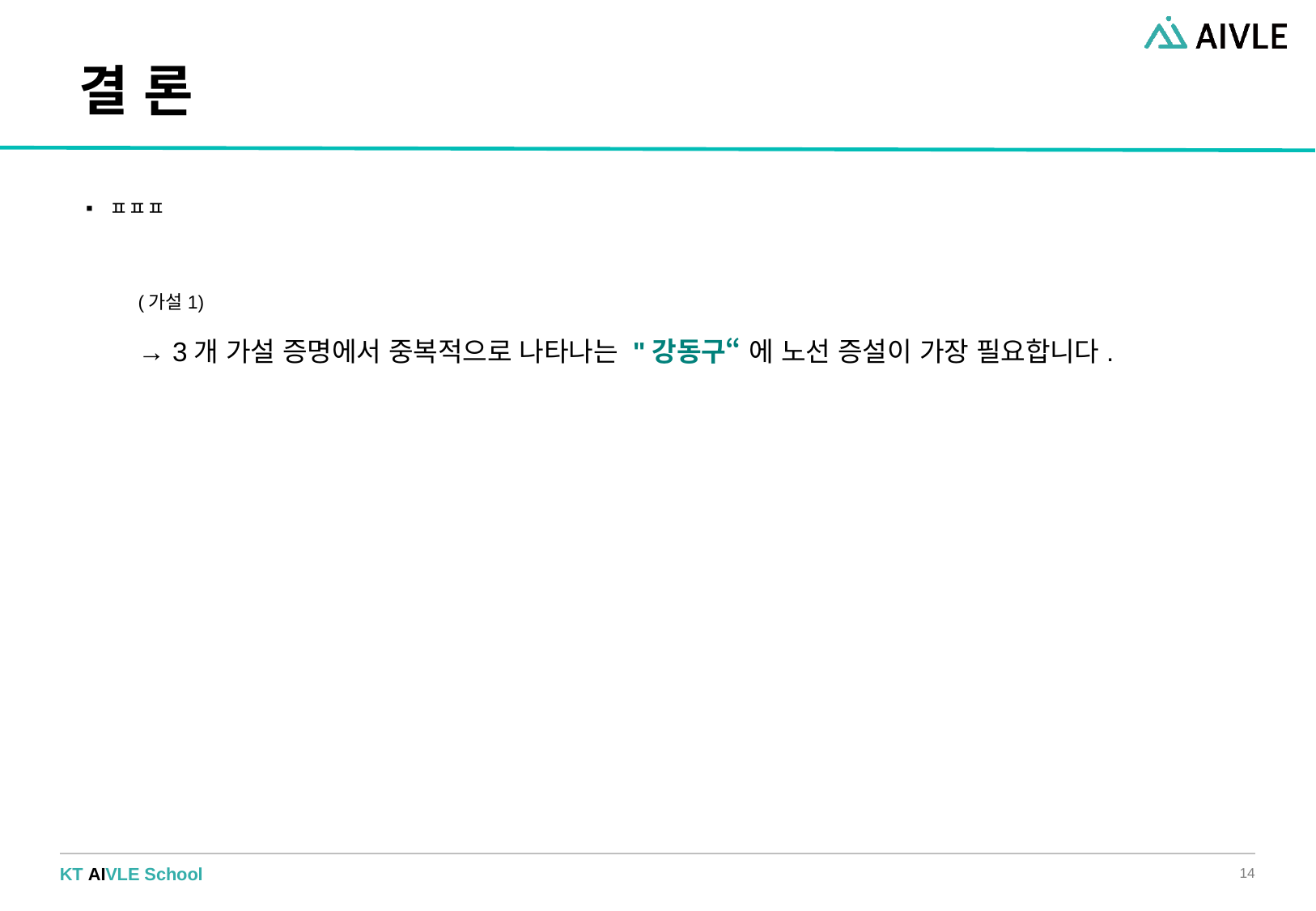

# 결 론
ㅍㅍㅍ
(가설1)

→ 3개 가설 증명에서 중복적으로 나타나는 "강동구“ 에 노선 증설이 가장 필요합니다.